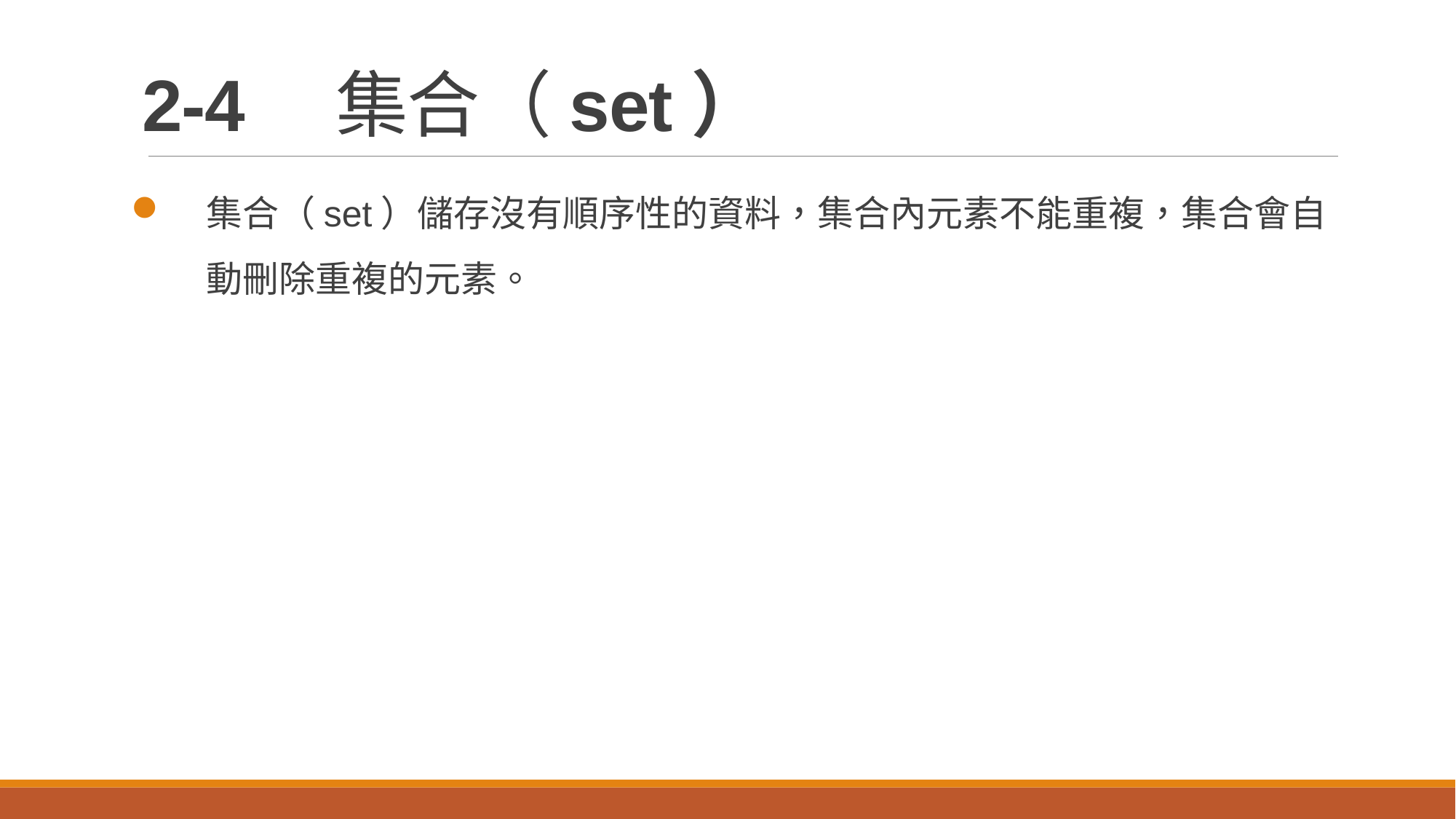

# 2-4　集合（set）
集合（set）儲存沒有順序性的資料，集合內元素不能重複，集合會自動刪除重複的元素。